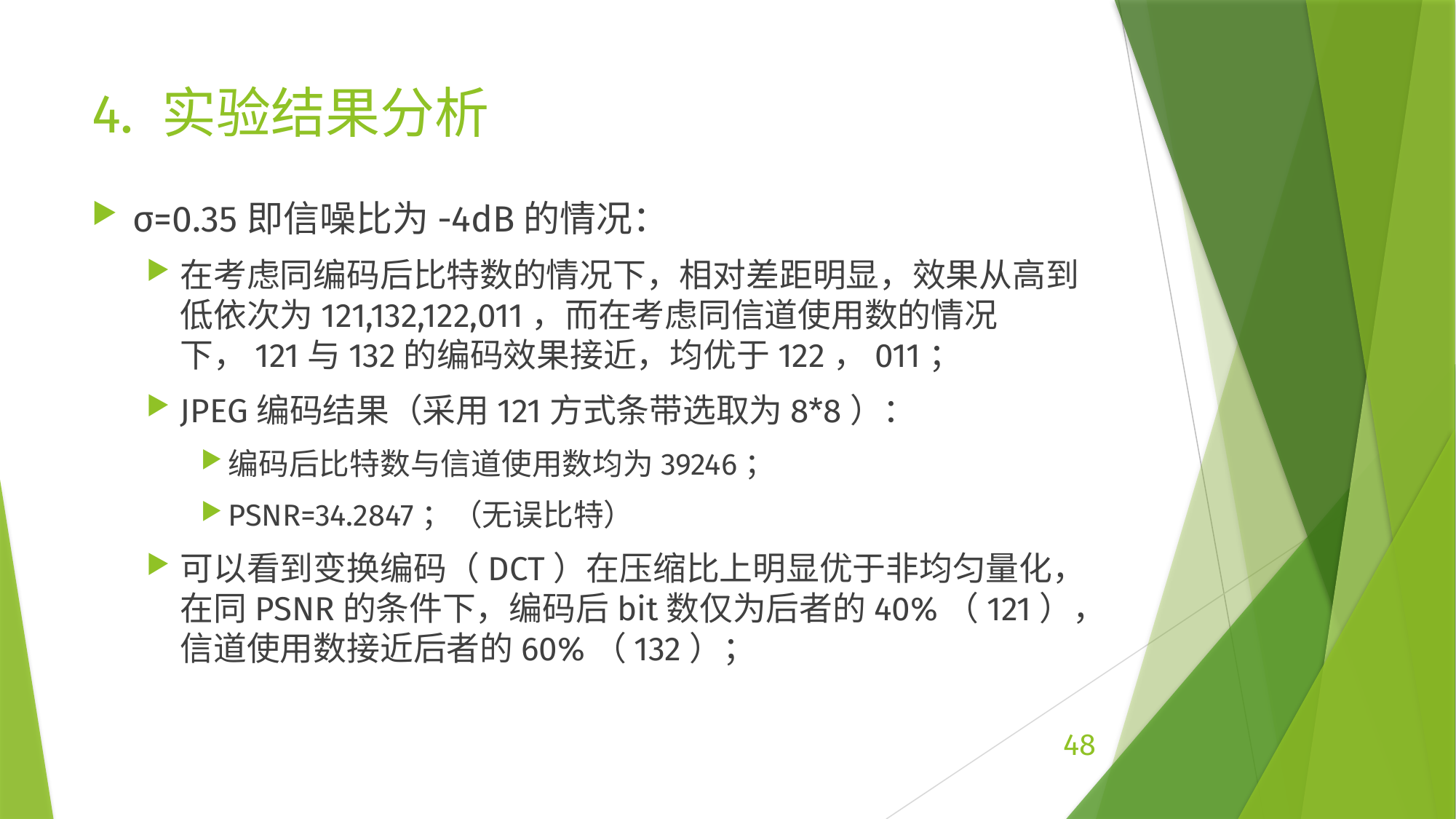

# 4. 实验结果分析
σ=0.35即信噪比为-4dB的情况：
在考虑同编码后比特数的情况下，相对差距明显，效果从高到低依次为121,132,122,011，而在考虑同信道使用数的情况下，121与132的编码效果接近，均优于122，011；
JPEG编码结果（采用121方式条带选取为8*8）：
编码后比特数与信道使用数均为39246；
PSNR=34.2847；（无误比特）
可以看到变换编码（DCT）在压缩比上明显优于非均匀量化，在同PSNR的条件下，编码后bit数仅为后者的40%（121），信道使用数接近后者的60%（132）；

48